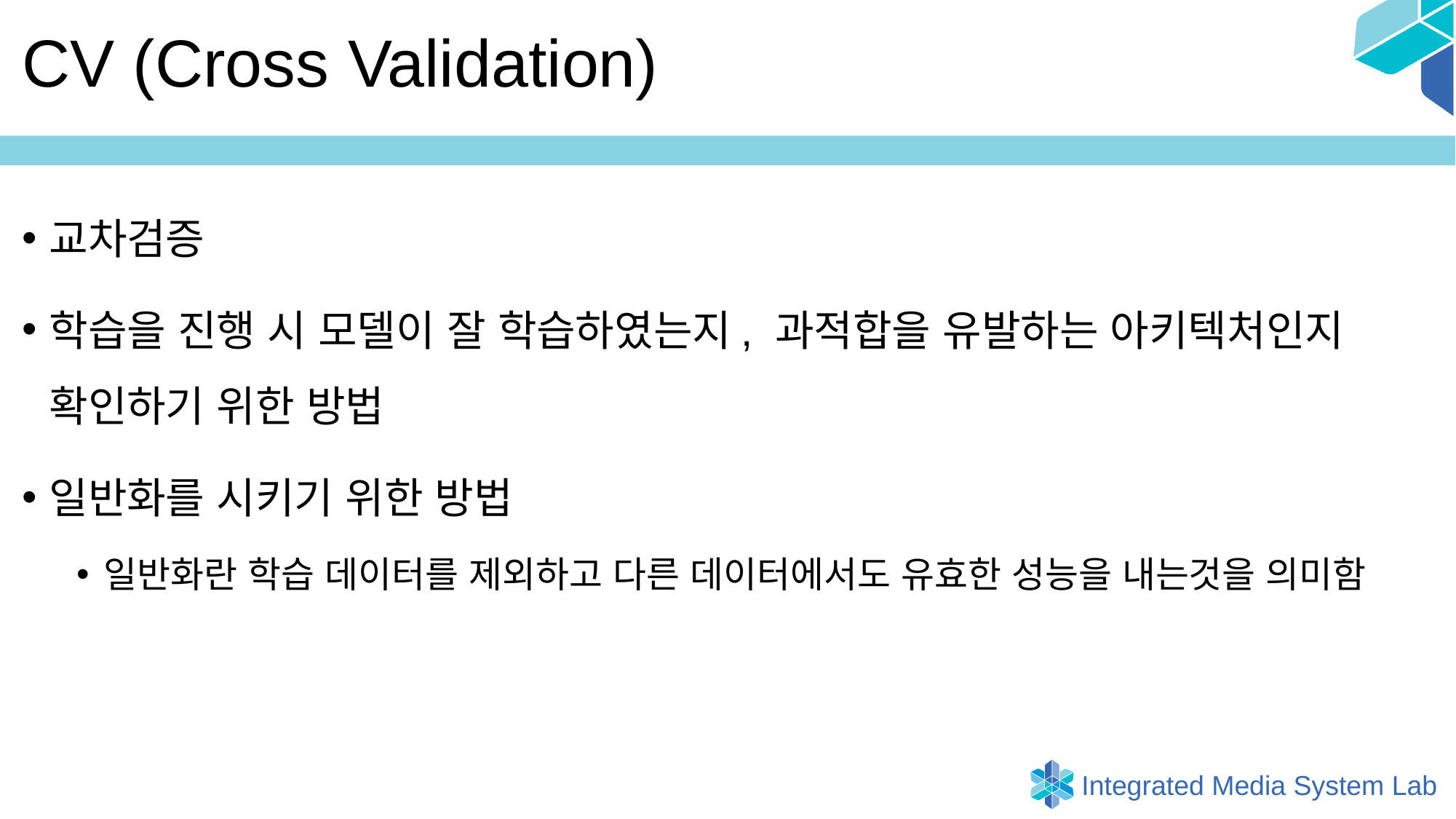

# CV (Cross Validation)

교차검증
학습을 진행 시 모델이 잘 학습하였는지, 과적합을 유발하는 아키텍처인지 확인하기 위한 방법
일반화를 시키기 위한 방법
일반화란 학습 데이터를 제외하고 다른 데이터에서도 유효한 성능을 내는것을 의미함